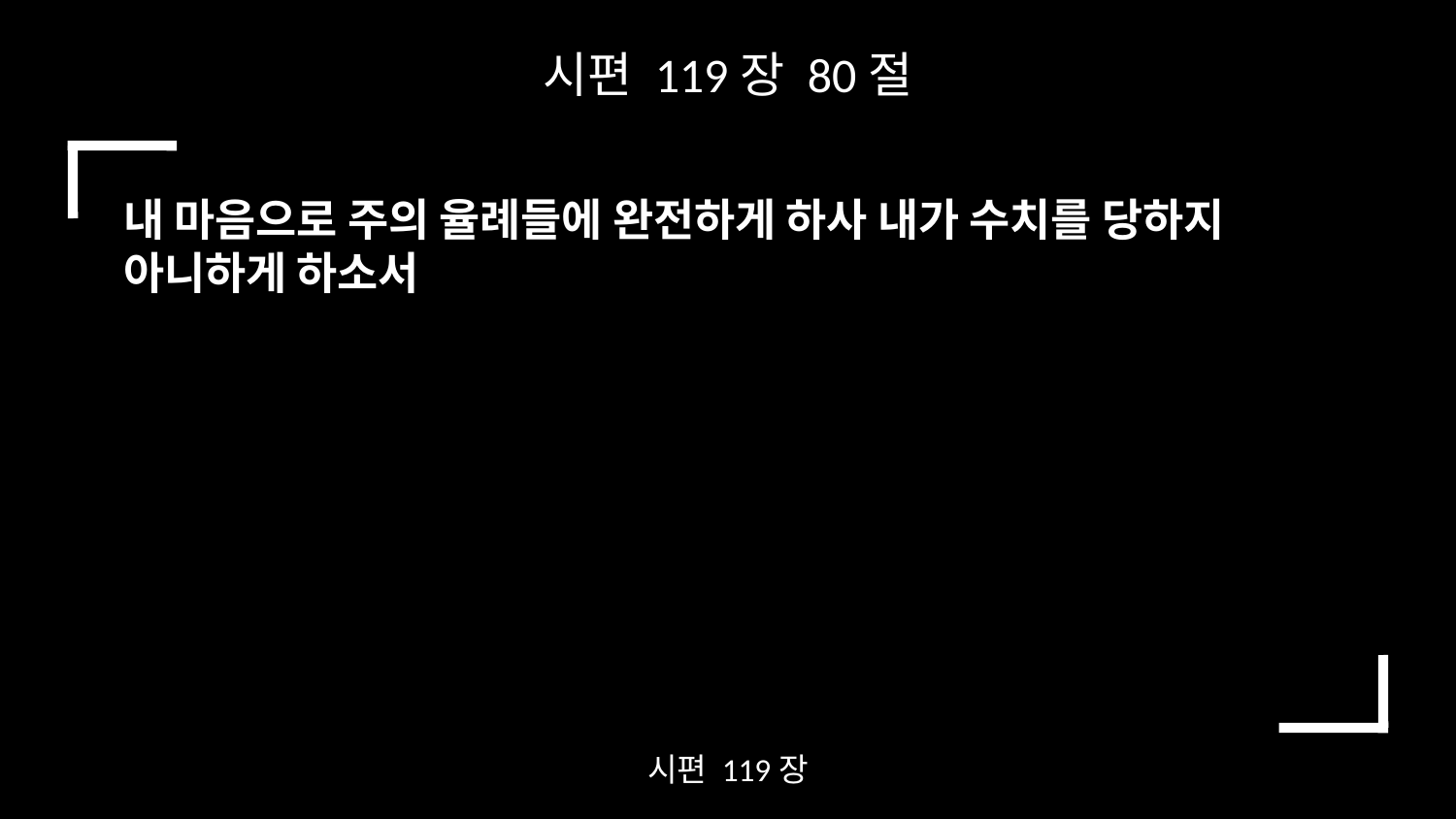

시편 119장 80절

내 마음으로 주의 율례들에 완전하게 하사 내가 수치를 당하지 아니하게 하소서

시편 119장